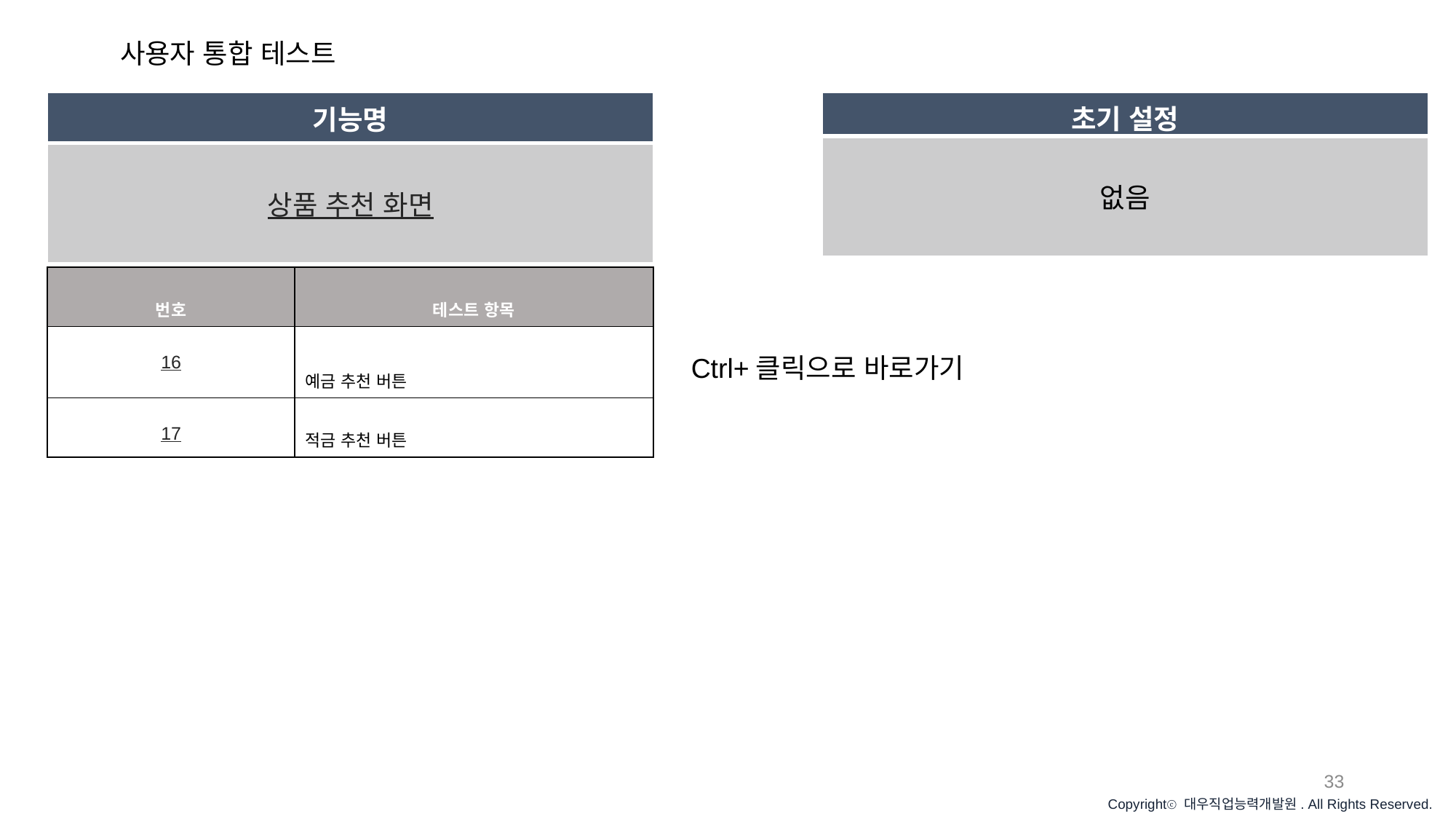

사용자 통합 테스트
| 초기 설정 |
| --- |
| 없음 |
| 기능명 |
| --- |
| 상품 추천 화면 |
| 번호 | 테스트 항목 |
| --- | --- |
| 16 | 예금 추천 버튼 |
| 17 | 적금 추천 버튼 |
Ctrl+클릭으로 바로가기
33